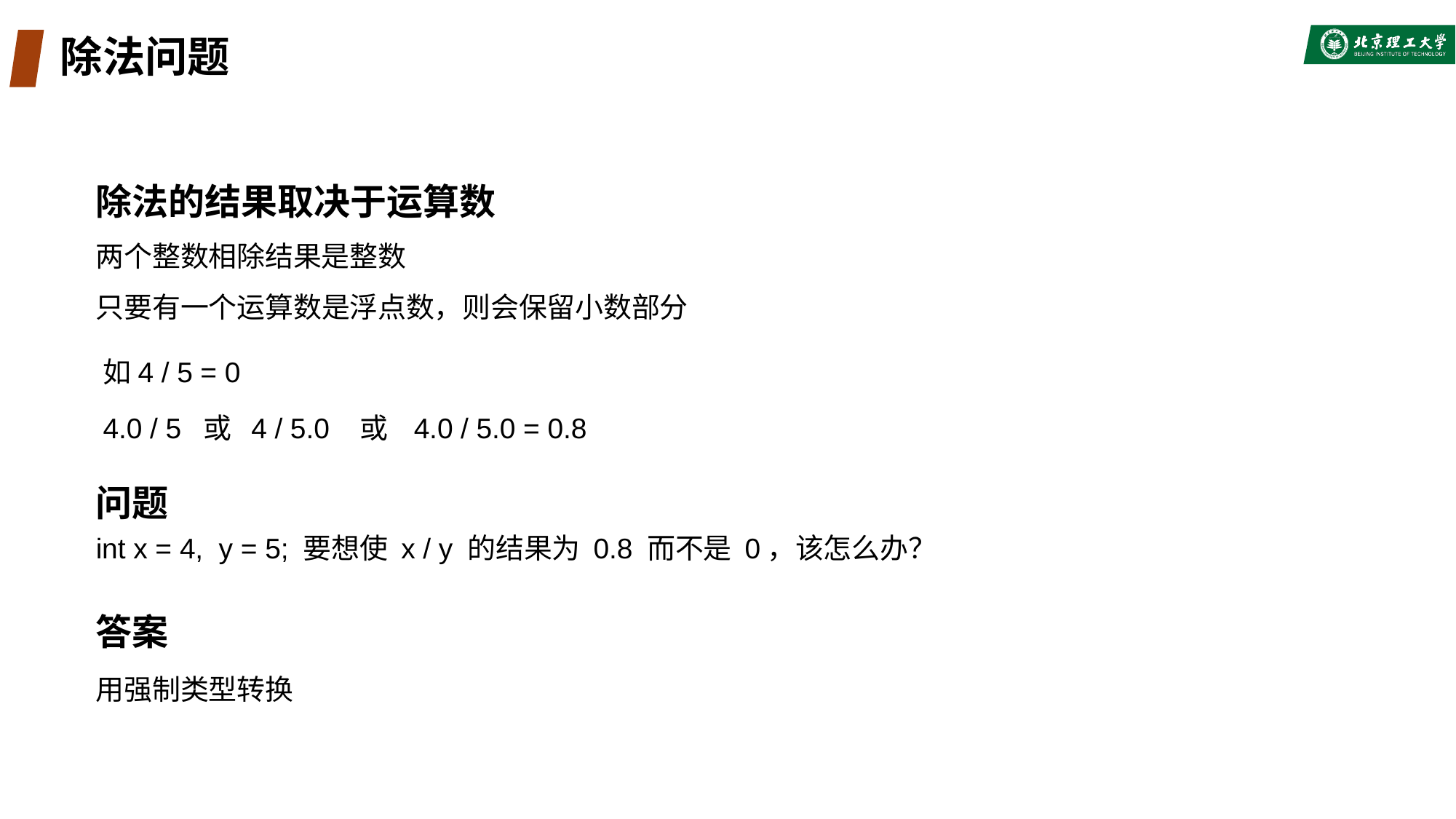

# 除法问题
除法的结果取决于运算数
两个整数相除结果是整数
只要有一个运算数是浮点数，则会保留小数部分
如4 / 5 = 0
4.0 / 5  或  4 / 5.0   或   4.0 / 5.0 = 0.8
问题
int x = 4,  y = 5; 要想使 x / y 的结果为 0.8 而不是 0，该怎么办？
答案
用强制类型转换